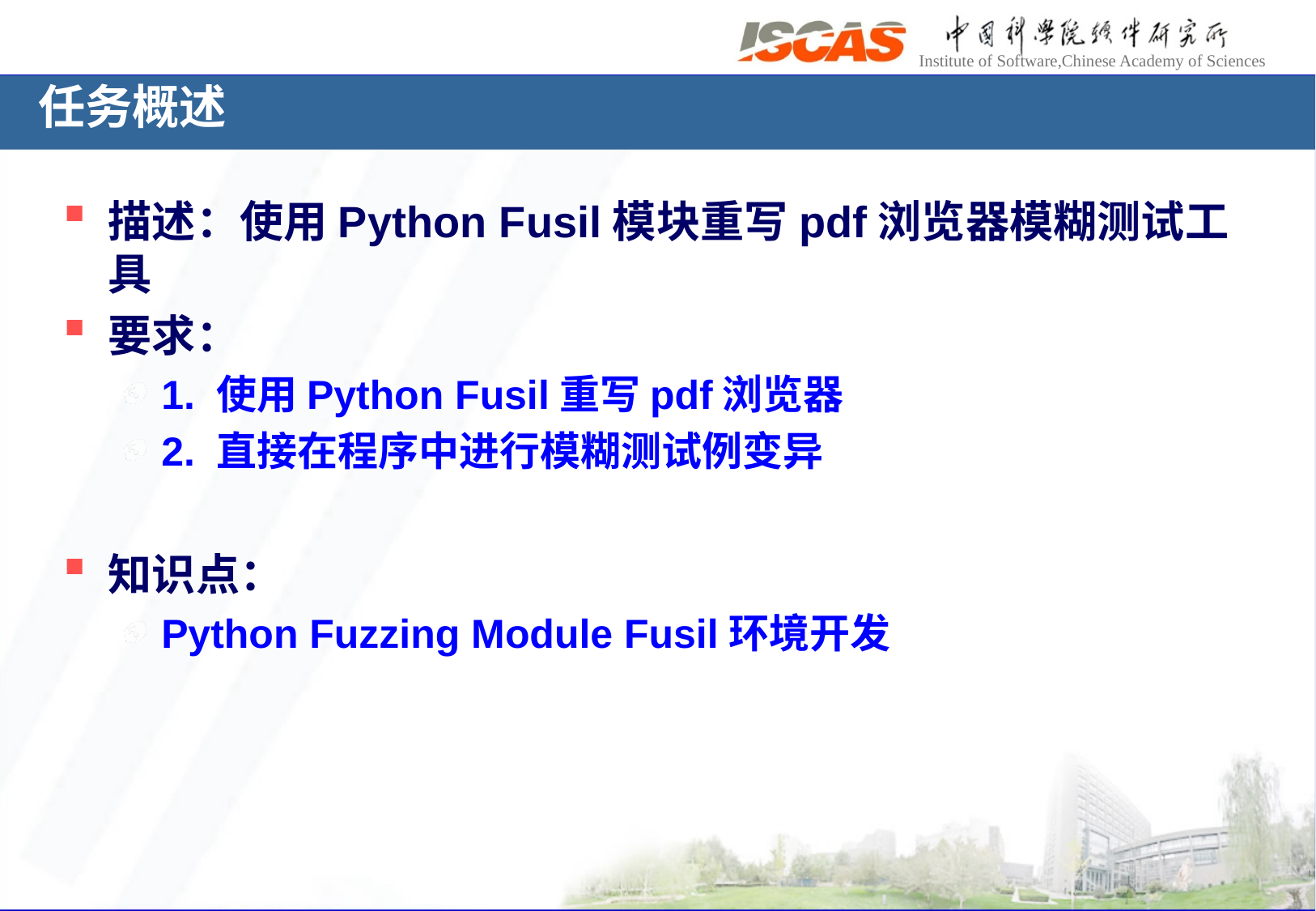

# 任务概述
描述：使用Python Fusil模块重写pdf浏览器模糊测试工具
要求：
1. 使用Python Fusil重写pdf浏览器
2. 直接在程序中进行模糊测试例变异

知识点：
Python Fuzzing Module Fusil环境开发